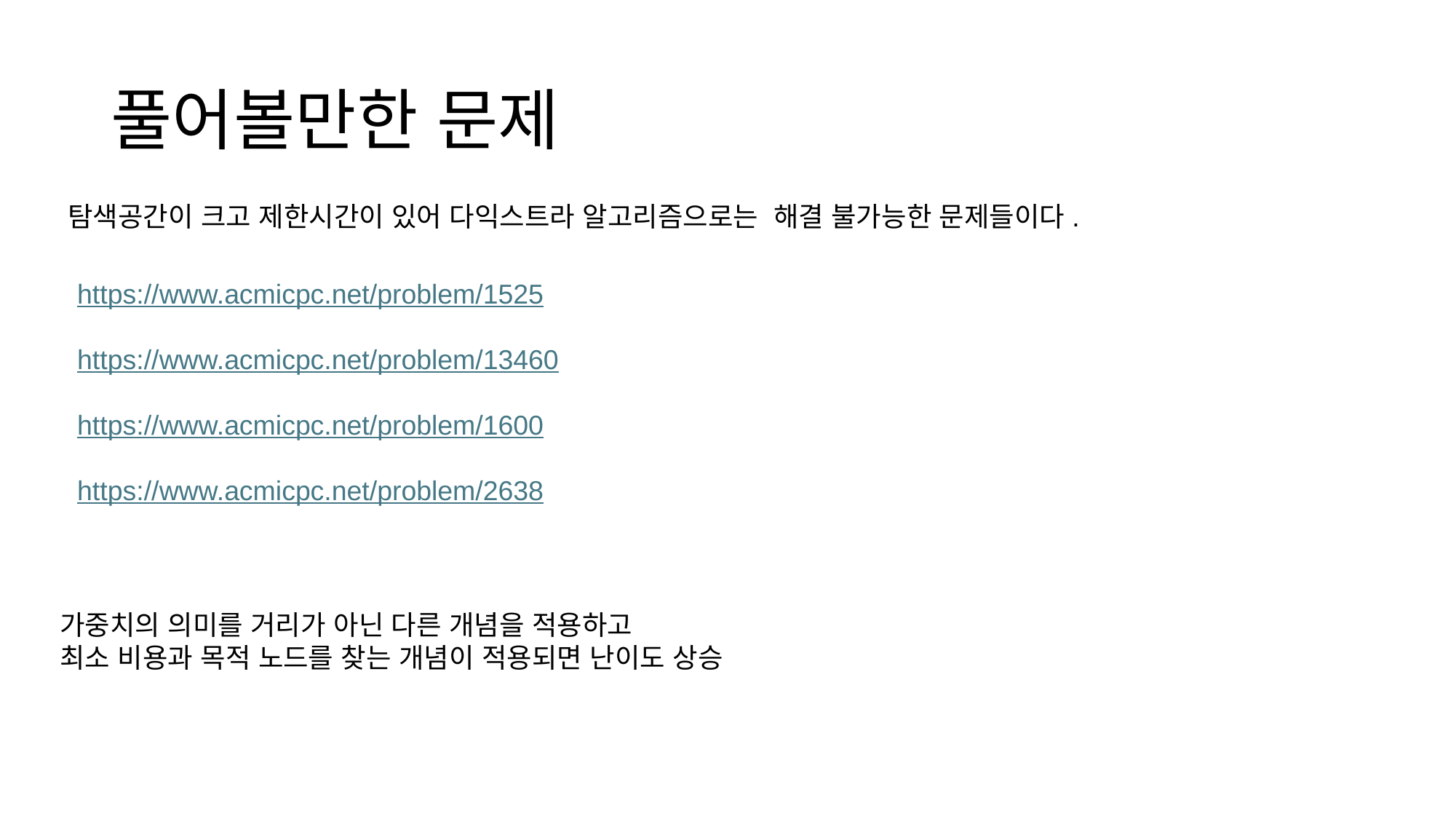

# 풀어볼만한 문제
탐색공간이 크고 제한시간이 있어 다익스트라 알고리즘으로는  해결 불가능한 문제들이다.
https://www.acmicpc.net/problem/1525

https://www.acmicpc.net/problem/13460

https://www.acmicpc.net/problem/1600

https://www.acmicpc.net/problem/2638

가중치의 의미를 거리가 아닌 다른 개념을 적용하고
최소 비용과 목적 노드를 찾는 개념이 적용되면 난이도 상승